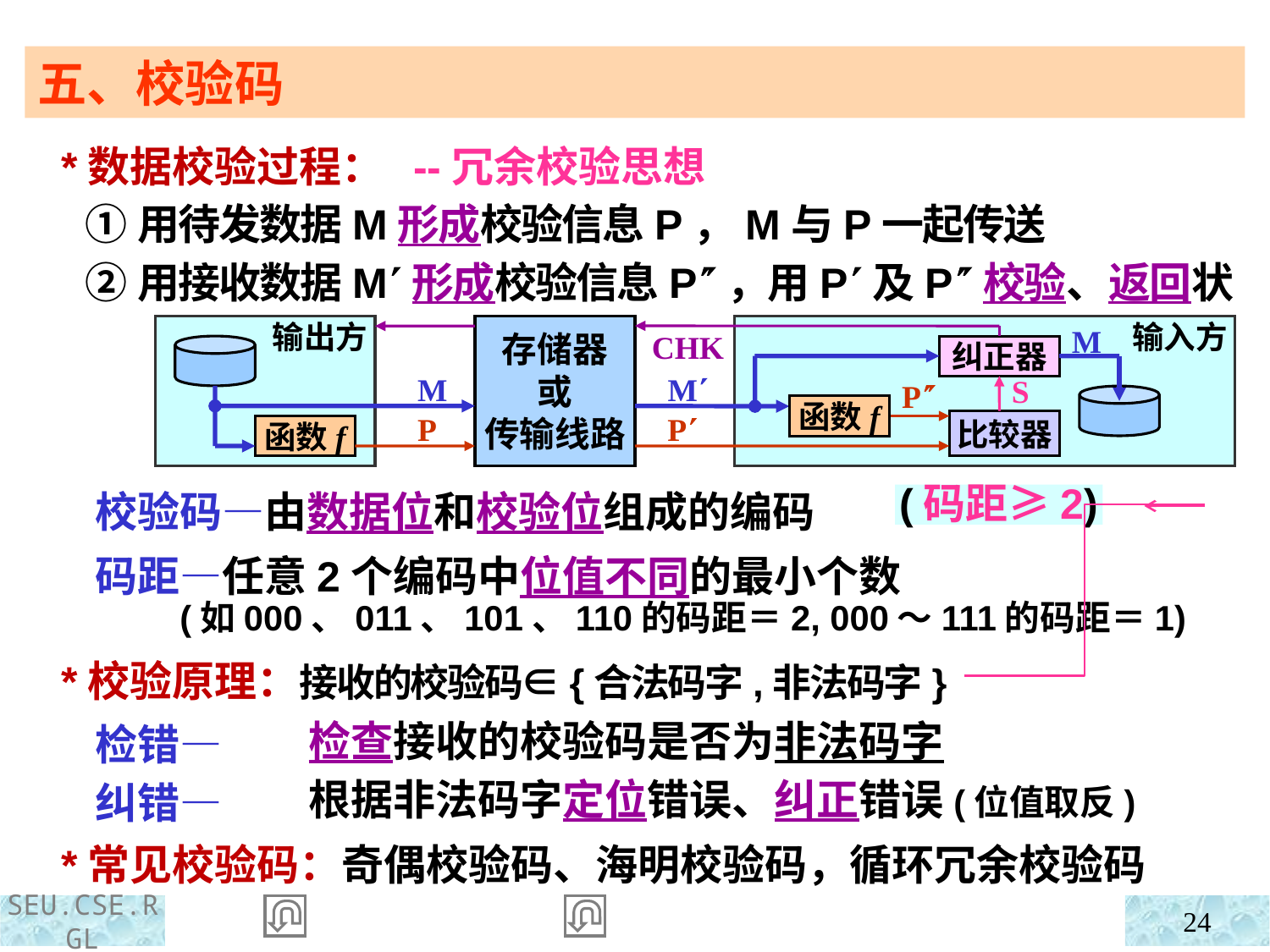

五、校验码
  *数据校验过程：  --冗余校验思想
     ①用待发数据M形成校验信息P，M与P一起传送
     ②用接收数据M′形成校验信息P″，用P′及P″校验、返回状态
输出方
输入方

存储器
或
传输线路

M

CHK

纠正器

S
M
M′

P″

函数f

比较器
P
函数f
P′

     校验码—由数据位和校验位组成的编码
(码距≥2)
     码距—任意2个编码中位值不同的最小个数
                (如000、011、101、110的码距＝2, 000～111的码距＝1)
  *校验原理：接收的校验码∈{合法码字,非法码字}
     检错—
     纠错—
检查接收的校验码是否为非法码字
根据非法码字定位错误、纠正错误(位值取反)
  *常见校验码：奇偶校验码、海明校验码，循环冗余校验码

24